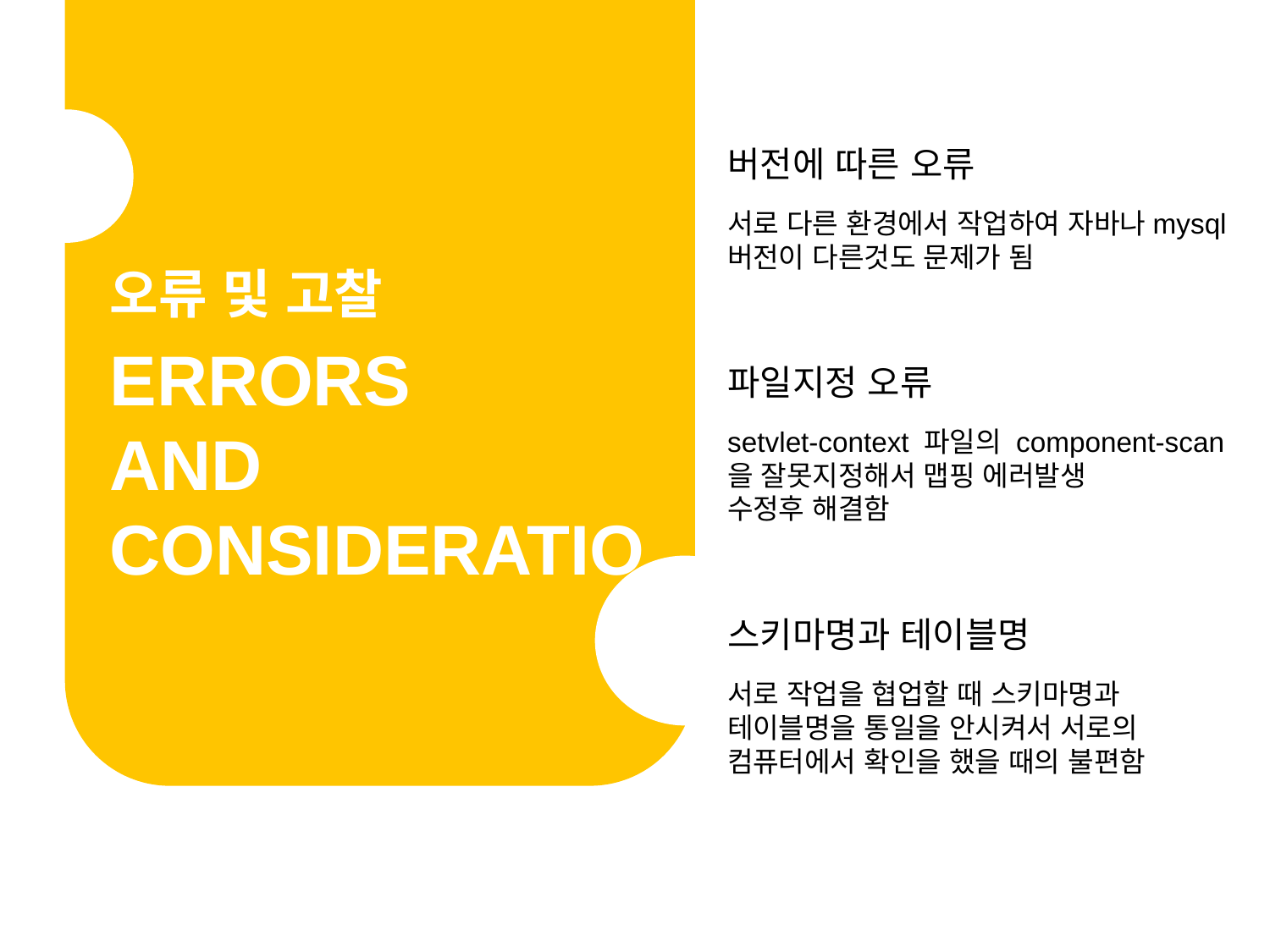

버전에 따른 오류

서로 다른 환경에서 작업하여 자바나mysql 버전이 다른것도 문제가 됨
오류 및 고찰

ERRORS
AND
CONSIDERATION
파일지정 오류

setvlet-context 파일의 component-scan 을 잘못지정해서 맵핑 에러발생
수정후 해결함

스키마명과 테이블명

서로 작업을 협업할 때 스키마명과 테이블명을 통일을 안시켜서 서로의 컴퓨터에서 확인을 했을 때의 불편함